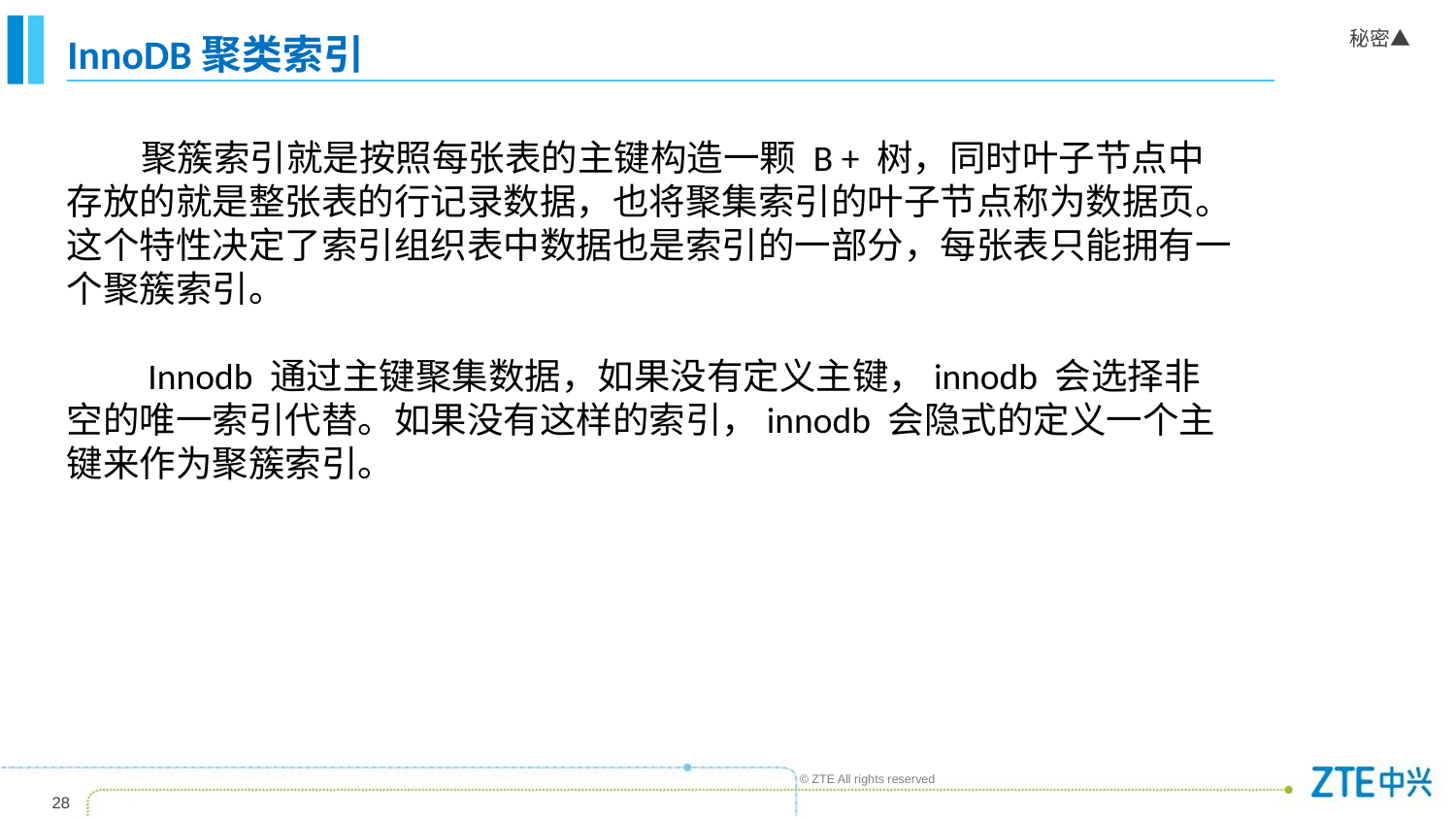

# InnoDB聚类索引
        聚簇索引就是按照每张表的主键构造一颗 B + 树，同时叶子节点中存放的就是整张表的行记录数据，也将聚集索引的叶子节点称为数据页。这个特性决定了索引组织表中数据也是索引的一部分，每张表只能拥有一个聚簇索引。

　　Innodb 通过主键聚集数据，如果没有定义主键，innodb 会选择非空的唯一索引代替。如果没有这样的索引，innodb 会隐式的定义一个主键来作为聚簇索引。